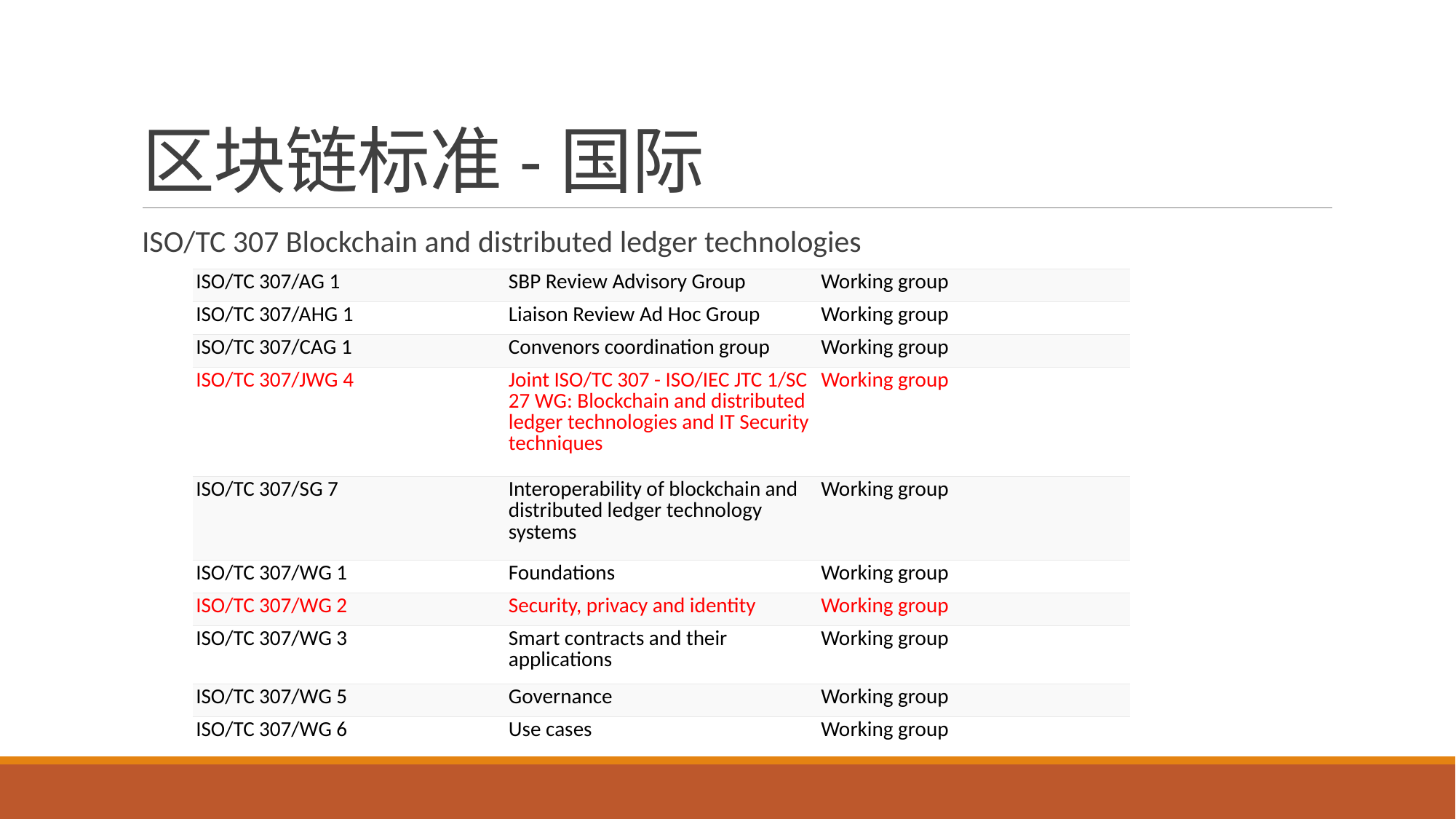

# 区块链标准-国际
ISO/TC 307 Blockchain and distributed ledger technologies

| ISO/TC 307/AG 1 | SBP Review Advisory Group | Working group |
| --- | --- | --- |
| ISO/TC 307/AHG 1 | Liaison Review Ad Hoc Group | Working group |
| ISO/TC 307/CAG 1 | Convenors coordination group | Working group |
| ISO/TC 307/JWG 4 | Joint ISO/TC 307 - ISO/IEC JTC 1/SC 27 WG: Blockchain and distributed ledger technologies and IT Security techniques | Working group |
| ISO/TC 307/SG 7 | Interoperability of blockchain and distributed ledger technology systems | Working group |
| ISO/TC 307/WG 1 | Foundations | Working group |
| ISO/TC 307/WG 2 | Security, privacy and identity | Working group |
| ISO/TC 307/WG 3 | Smart contracts and their applications | Working group |
| ISO/TC 307/WG 5 | Governance | Working group |
| ISO/TC 307/WG 6 | Use cases | Working group |